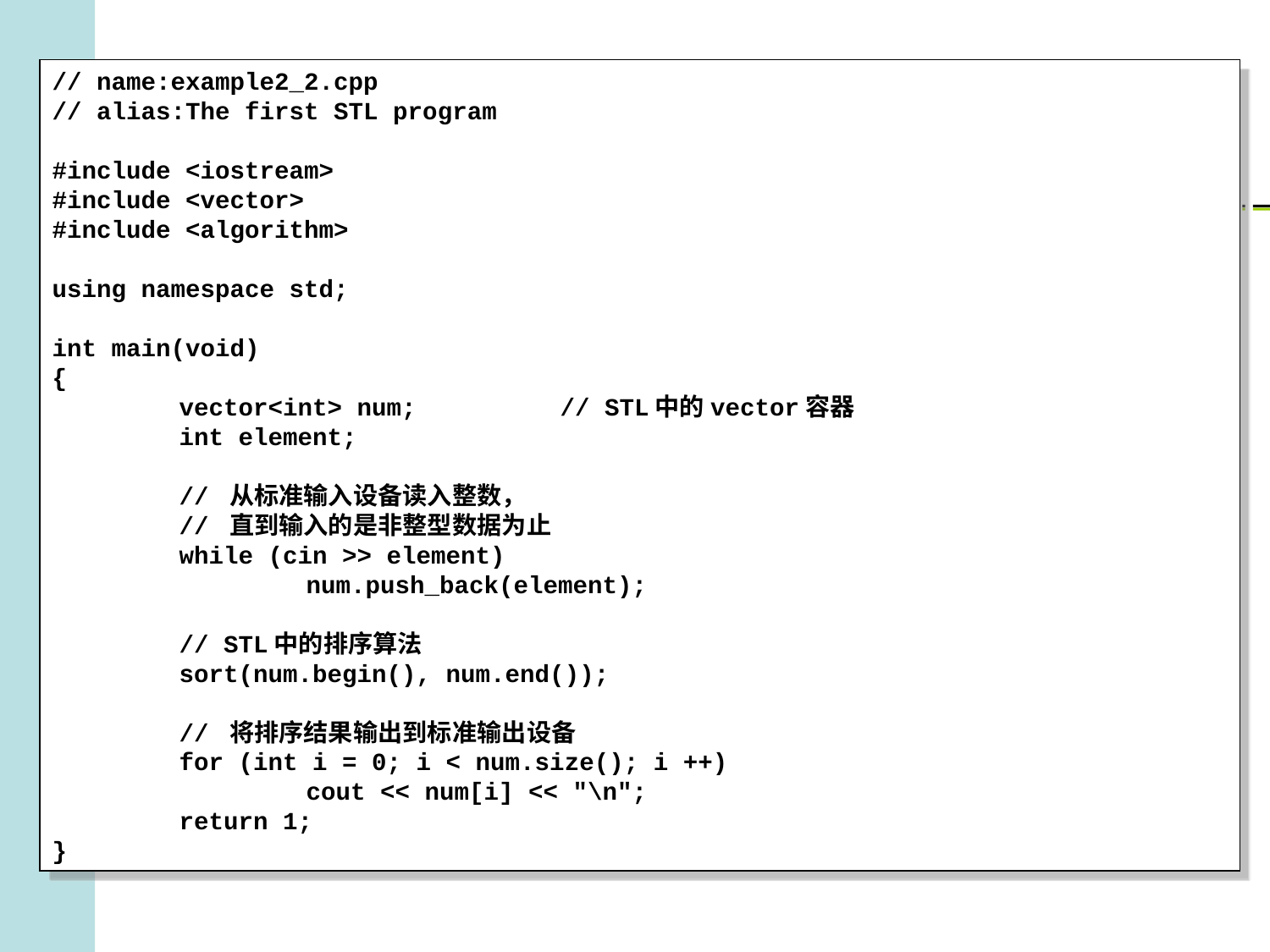

// name:example2_2.cpp
// alias:The first STL program

#include <iostream>
#include <vector>
#include <algorithm>

using namespace std;

int main(void)
{
	vector<int> num;		// STL中的vector容器
	int element;

	// 从标准输入设备读入整数，
	// 直到输入的是非整型数据为止
	while (cin >> element)
		num.push_back(element);

	// STL中的排序算法
	sort(num.begin(), num.end());

	// 将排序结果输出到标准输出设备
	for (int i = 0; i < num.size(); i ++)
		cout << num[i] << "\n";
	return 1;
}